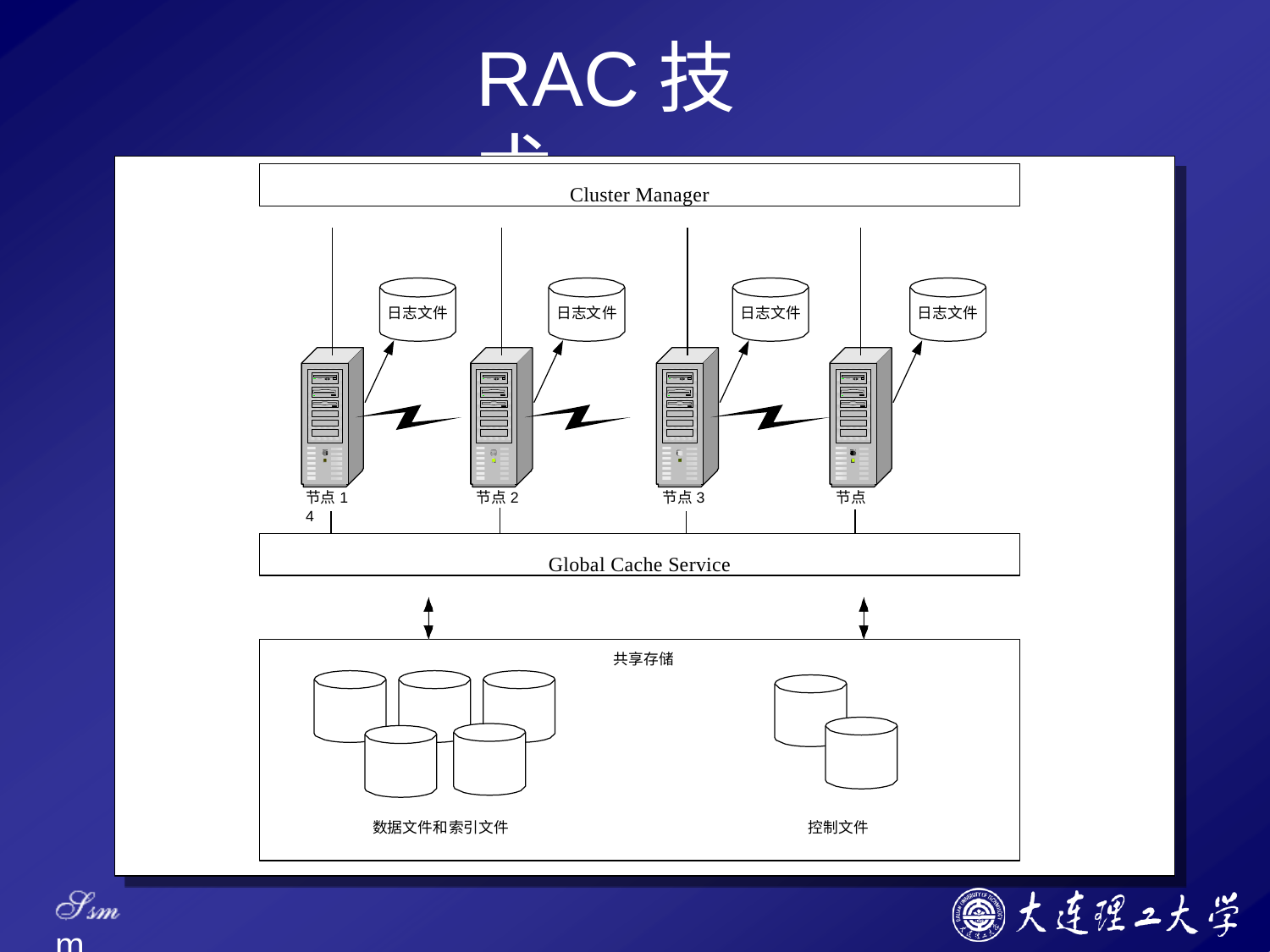

# RAC技术

Cluster Manager

日志文件
日志文件
日志文件
日志文件

节点1	节点2	节点3	节点4

Global Cache Service

共享存储

数据文件和索引文件
控制文件

Ssm